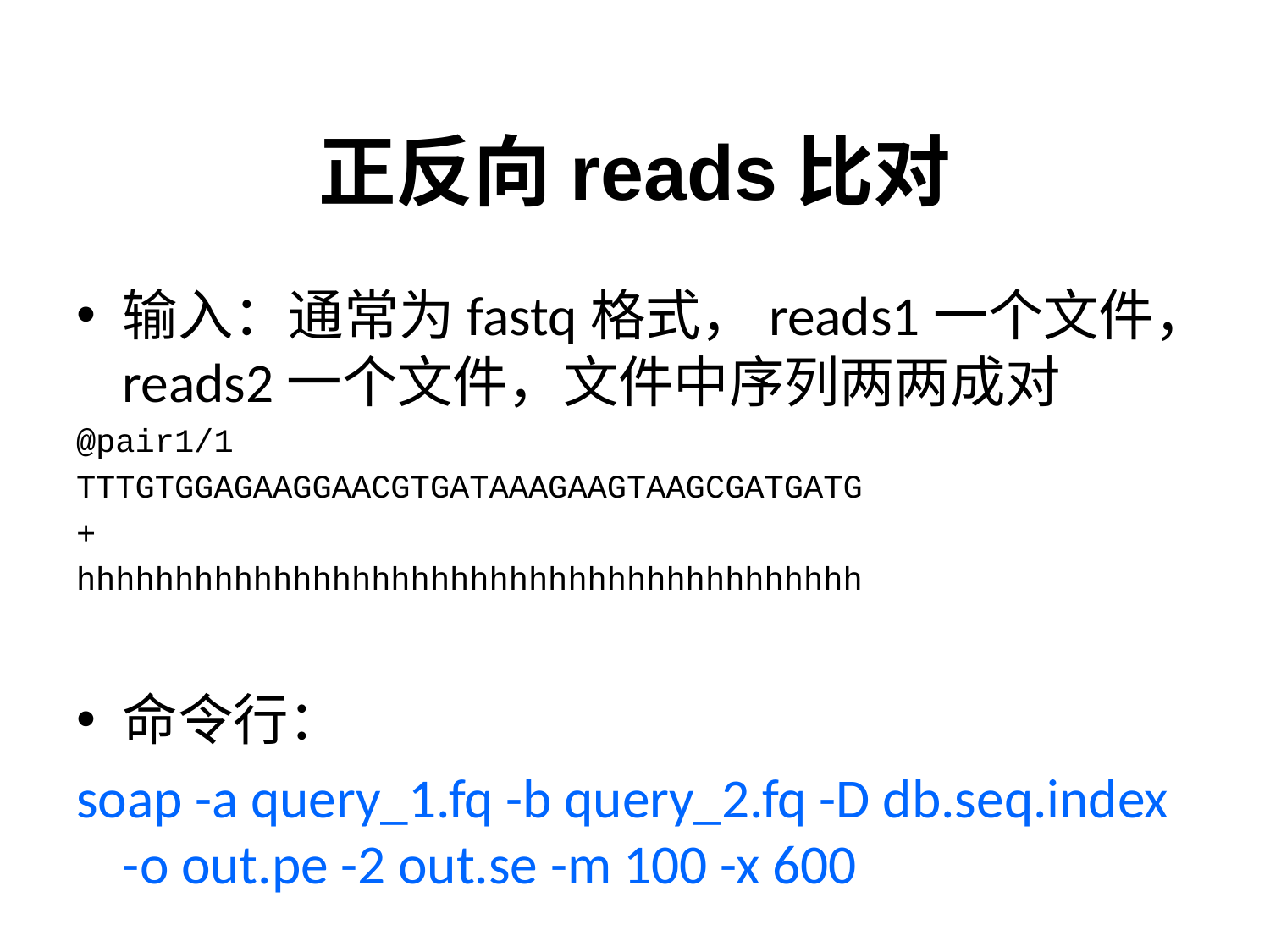

# 正反向reads比对
输入：通常为fastq格式，reads1一个文件，reads2一个文件，文件中序列两两成对
@pair1/1
TTTGTGGAGAAGGAACGTGATAAAGAAGTAAGCGATGATG
+
hhhhhhhhhhhhhhhhhhhhhhhhhhhhhhhhhhhhhhhh

命令行：
soap -a query_1.fq -b query_2.fq -D db.seq.index -o out.pe -2 out.se -m 100 -x 600